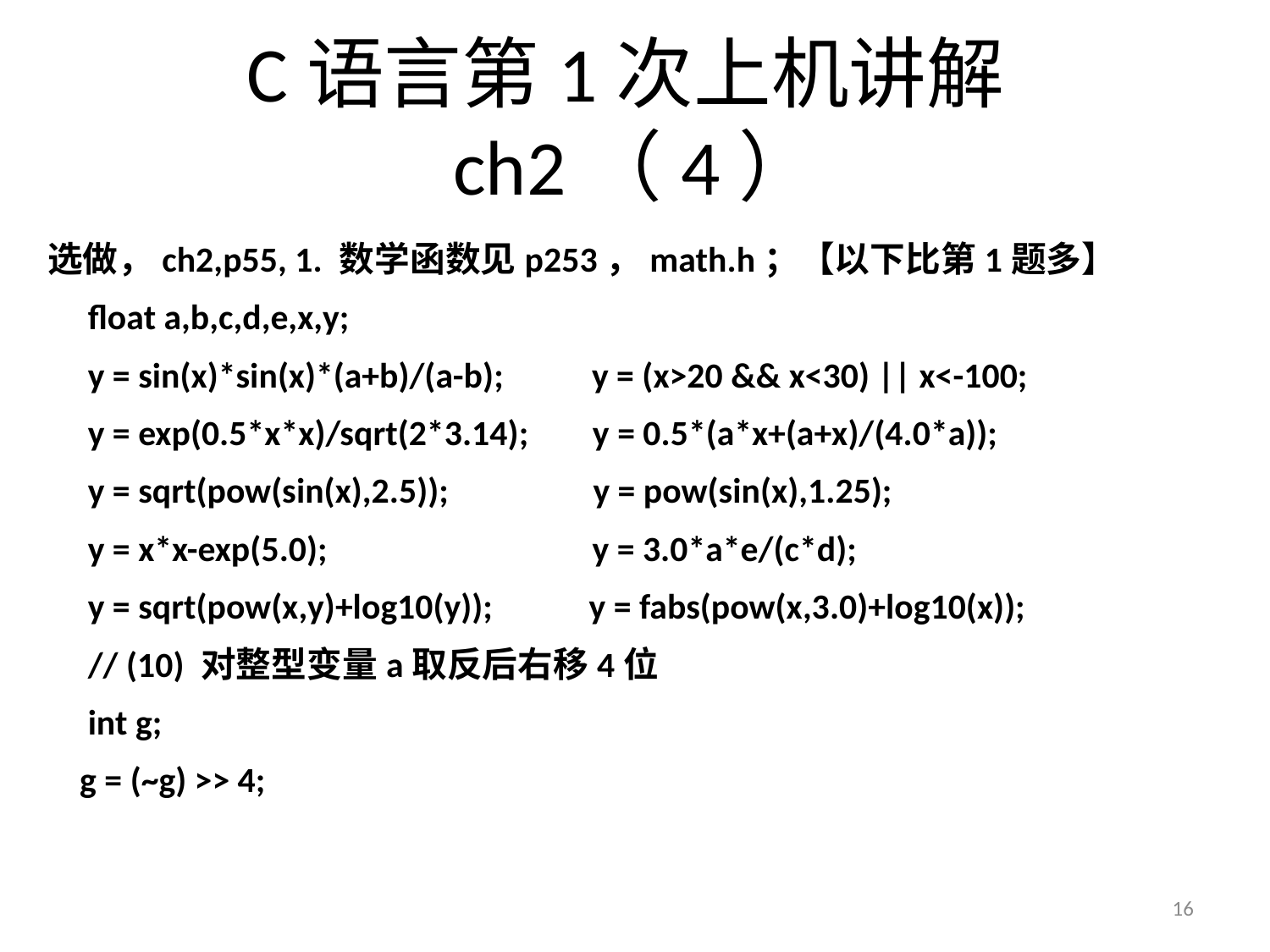

# C语言第1次上机讲解ch2（4）
选做，ch2,p55, 1. 数学函数见p253，math.h；【以下比第1题多】
     float a,b,c,d,e,x,y;
     y = sin(x)*sin(x)*(a+b)/(a-b);           y = (x>20 && x<30) || x<-100;
     y = exp(0.5*x*x)/sqrt(2*3.14);        y = 0.5*(a*x+(a+x)/(4.0*a));
     y = sqrt(pow(sin(x),2.5));                  y = pow(sin(x),1.25);
     y = x*x-exp(5.0);                                 y = 3.0*a*e/(c*d);
     y = sqrt(pow(x,y)+log10(y));            y = fabs(pow(x,3.0)+log10(x));
     // (10) 对整型变量a取反后右移4位
     int g;
    g = (~g) >> 4;
16